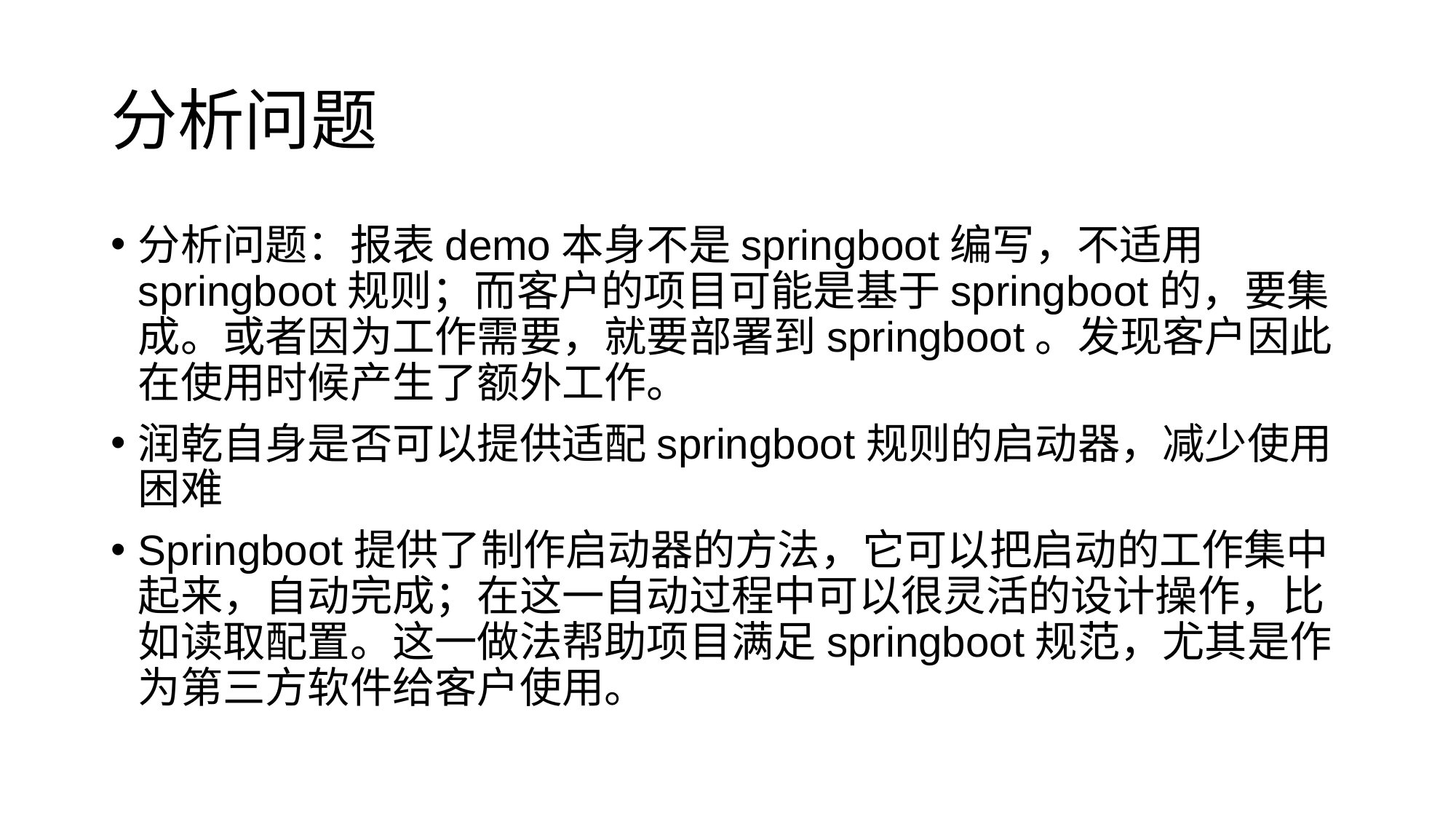

# 分析问题
分析问题：报表demo本身不是springboot编写，不适用springboot规则；而客户的项目可能是基于springboot的，要集成。或者因为工作需要，就要部署到springboot。发现客户因此在使用时候产生了额外工作。
润乾自身是否可以提供适配springboot规则的启动器，减少使用困难
Springboot提供了制作启动器的方法，它可以把启动的工作集中起来，自动完成；在这一自动过程中可以很灵活的设计操作，比如读取配置。这一做法帮助项目满足springboot规范，尤其是作为第三方软件给客户使用。